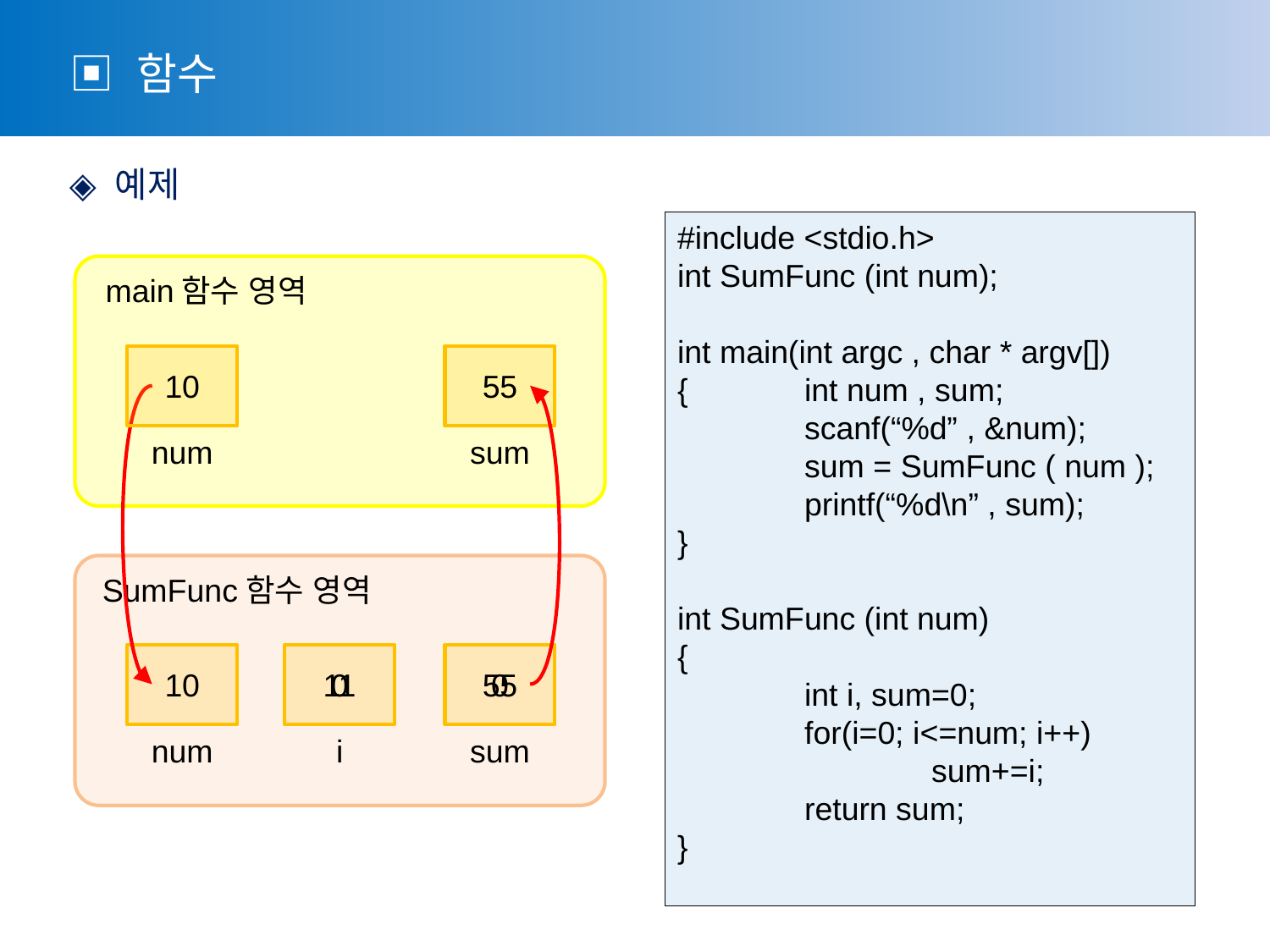

▣ 함수
◈ 예제
#include <stdio.h>
int SumFunc (int num);

int main(int argc , char * argv[])
{	int num , sum;
	scanf(“%d” , &num);
	sum = SumFunc ( num );
	printf(“%d\n” , sum);
}

int SumFunc (int num)
{
	int i, sum=0;
	for(i=0; i<=num; i++)
		sum+=i;
	return sum;
}

main함수 영역

10
55
num
sum

SumFunc함수 영역

10
11
0
55
0
num
i
sum